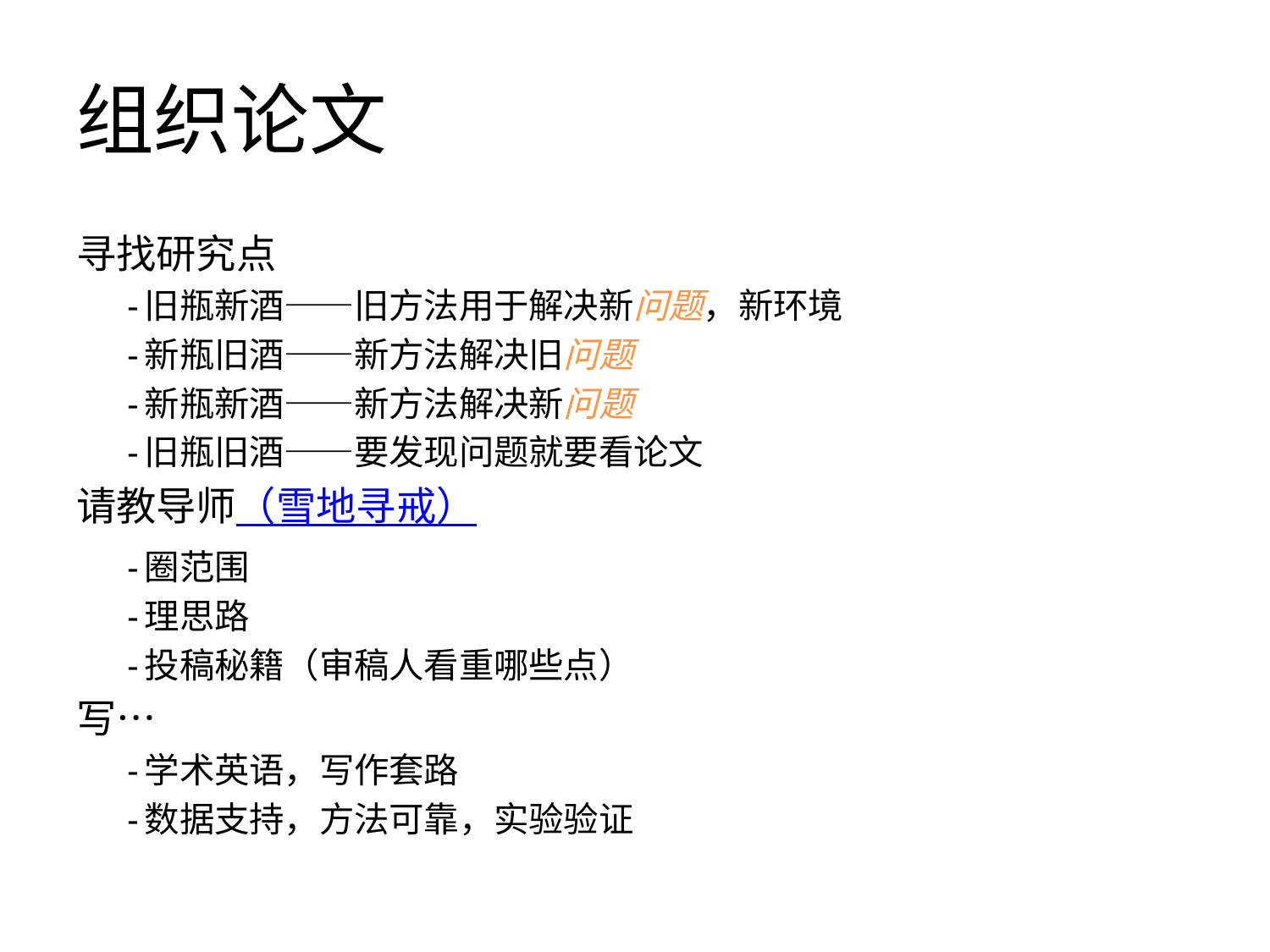

# 组织论文
寻找研究点
-旧瓶新酒——旧方法用于解决新问题，新环境
-新瓶旧酒——新方法解决旧问题
-新瓶新酒——新方法解决新问题
-旧瓶旧酒——要发现问题就要看论文
请教导师（雪地寻戒）
-圈范围
-理思路
-投稿秘籍（审稿人看重哪些点）
写…
-学术英语，写作套路
-数据支持，方法可靠，实验验证